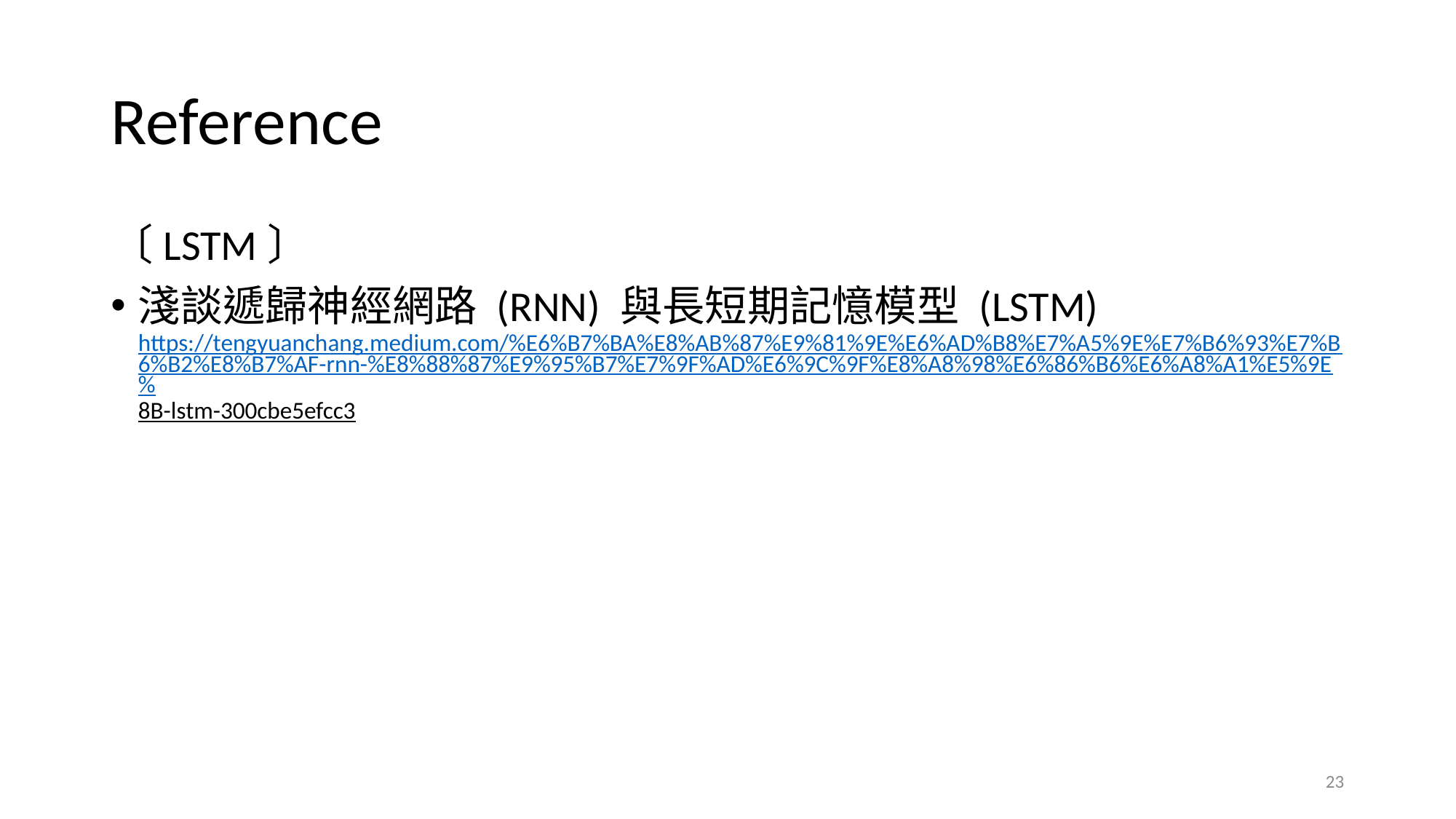

# Reference
〔LSTM〕
淺談遞歸神經網路 (RNN) 與長短期記憶模型 (LSTM)
https://tengyuanchang.medium.com/%E6%B7%BA%E8%AB%87%E9%81%9E%E6%AD%B8%E7%A5%9E%E7%B6%93%E7%B6%B2%E8%B7%AF-rnn-%E8%88%87%E9%95%B7%E7%9F%AD%E6%9C%9F%E8%A8%98%E6%86%B6%E6%A8%A1%E5%9E%8B-lstm-300cbe5efcc3
23